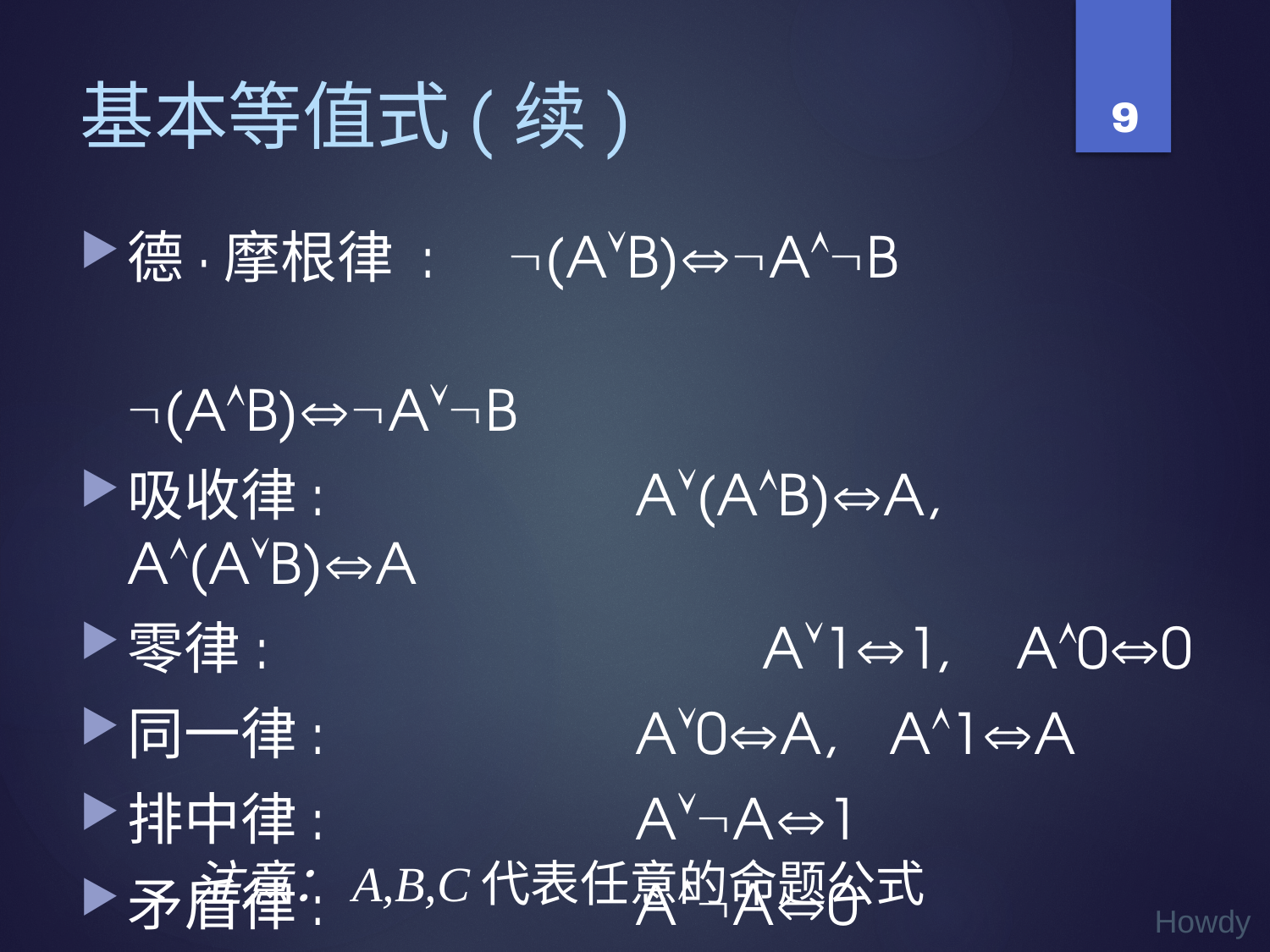

9
# 基本等值式(续)
德·摩根律 : 	¬(A∨B)⇔¬A∧¬B
							¬(A∧B)⇔¬A∨¬B
吸收律:			A∨(A∧B)⇔A,	A∧(A∨B)⇔A
零律:				A∨1⇔1,	A∧0⇔0
同一律:			A∨0⇔A,	A∧1⇔A
排中律: 			A∨¬A⇔1
矛盾律:			A∧¬A⇔0
注意：A,B,C代表任意的命题公式